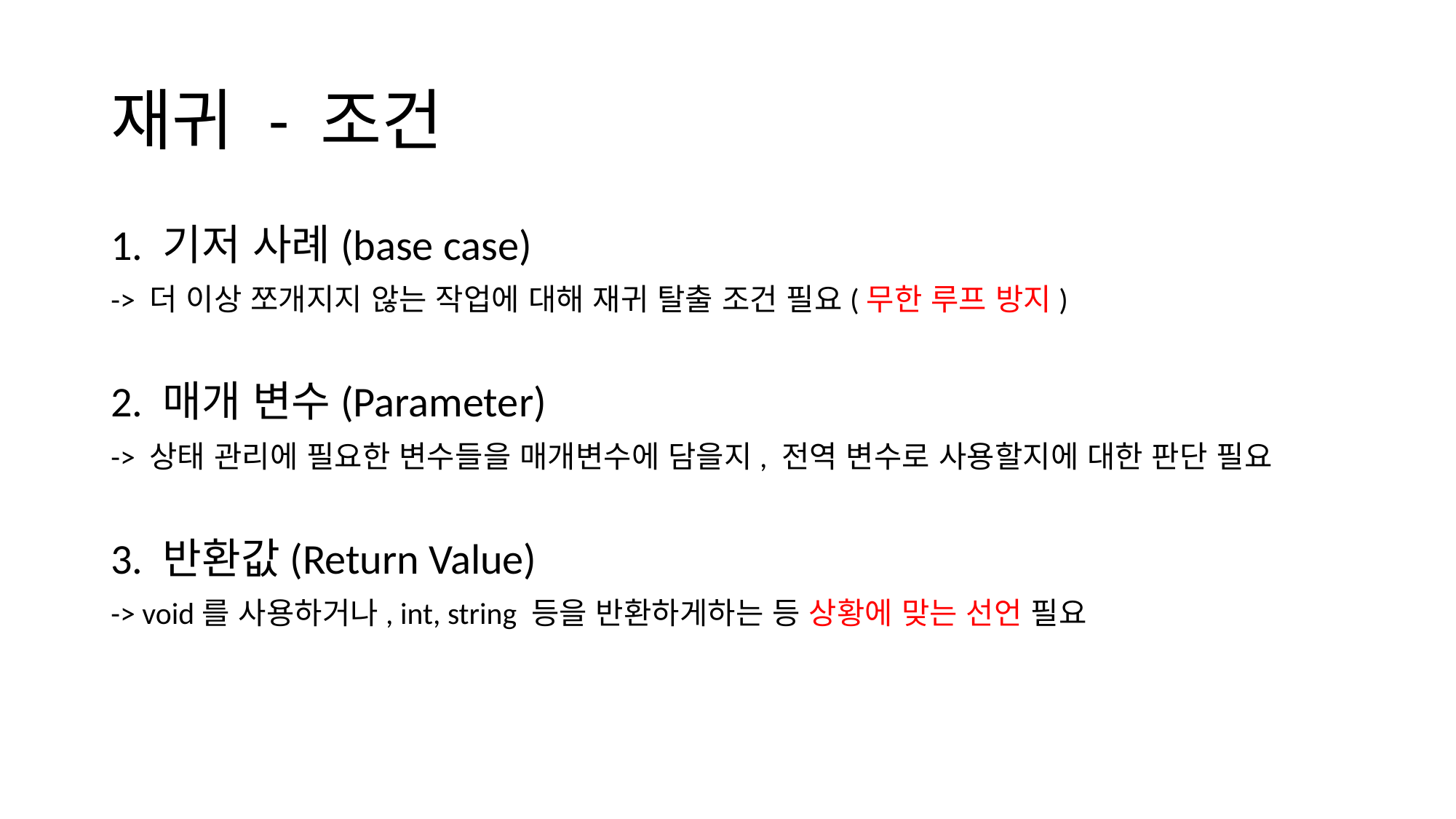

# 재귀 - 조건
1. 기저 사례(base case)
-> 더 이상 쪼개지지 않는 작업에 대해 재귀 탈출 조건 필요(무한 루프 방지)

2. 매개 변수(Parameter)
-> 상태 관리에 필요한 변수들을 매개변수에 담을지, 전역 변수로 사용할지에 대한 판단 필요

3. 반환값(Return Value)
-> void를 사용하거나, int, string 등을 반환하게하는 등 상황에 맞는 선언 필요